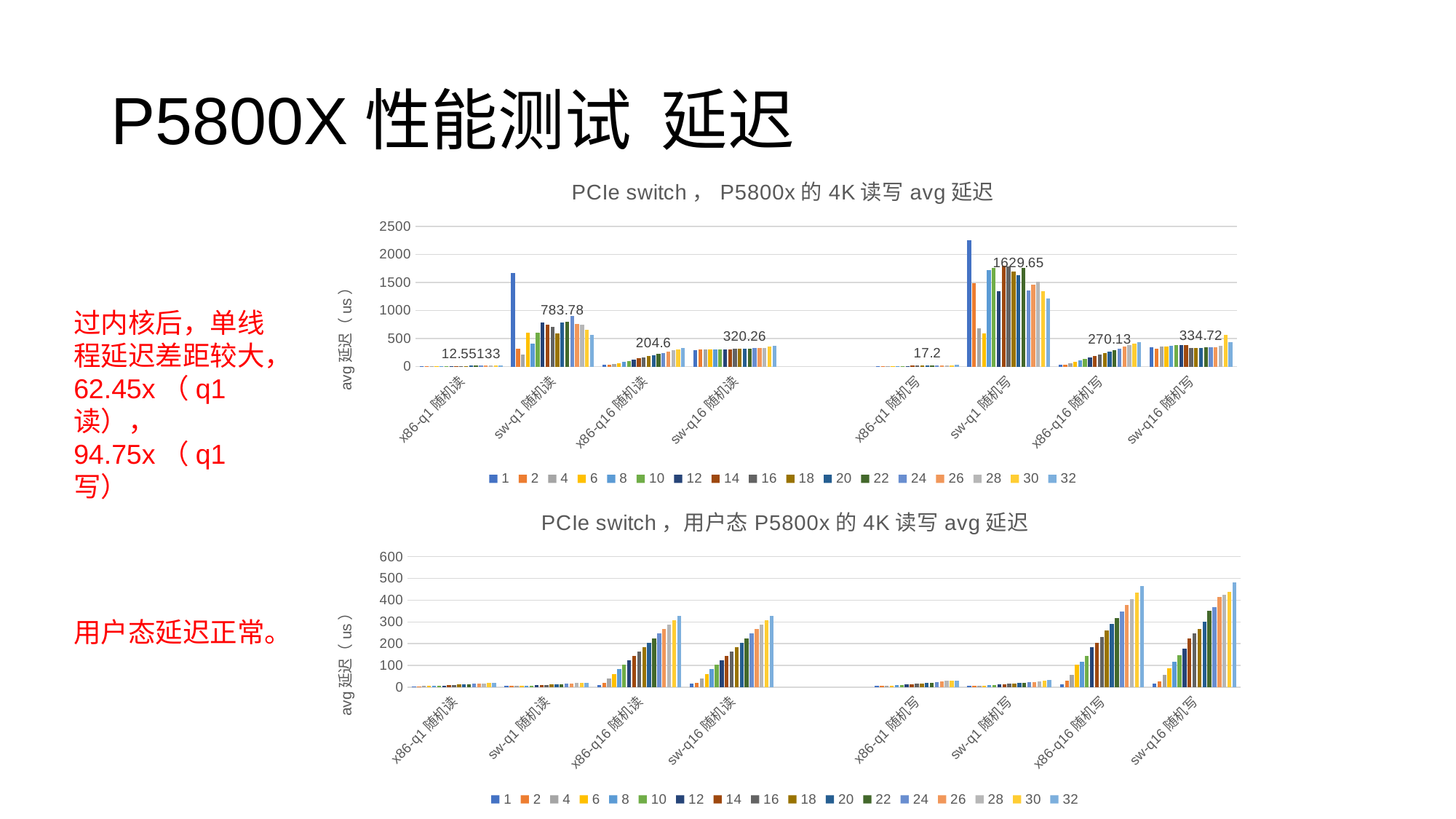

# P5800X性能测试  延迟

### Chart: PCIe switch，P5800x的4K读写avg延迟

| Category | 1 | 2 | 4 | 6 | 8 | 10 | 12 | 14 | 16 | 18 | 20 | 22 | 24 | 26 | 28 | 30 | 32 |
|---|---|---|---|---|---|---|---|---|---|---|---|---|---|---|---|---|---|
| x86-q1随机读 | 7.979430000000001 | 8.17018 | 8.11817 | 8.220040000000001 | 8.31652 | 8.66358 | 9.03987 | 9.48697 | 10.12 | 11.30879 | 12.55133 | 13.80909 | 15.0746 | 16.35191 | 17.60047 | 18.89578 | 20.178169999999998 |
| sw-q1随机读 | 1670.21 | 322.56 | 208.31 | 603.47 | 410.42 | 601.16 | 784.66 | 744.47 | 707.59 | 587.96 | 783.78 | 800.11 | 902.08 | 761.72 | 743.65 | 656.98 | 567.54 |
| x86-q16随机读 | 34.27868 | 34.04322 | 40.68 | 61.17 | 81.66 | 102.13 | 122.64 | 143.11 | 163.61 | 184.13 | 204.6 | 225.12 | 245.59 | 266.08 | 286.58 | 307.08 | 327.55 |
| sw-q16随机读 | 297.01 | 299.28 | 304.95 | 303.22 | 308.0 | 308.29 | 304.78 | 309.46 | 312.7 | 314.89 | 320.26 | 323.25 | 325.23 | 332.26 | 337.61 | 352.6 | 367.49 |
|  | None | None | None | None | None | None | None | None | None | None | None | None | None | None | None | None | None |
| x86-q1随机写 | 8.244950000000001 | 8.24748 | 8.511709999999999 | 8.72128 | 9.46 | 10.37 | 11.41 | 12.72 | 14.17 | 15.67 | 17.2 | 18.74 | 20.27 | 21.85 | 23.43 | 25.06 | 26.72 |
| sw-q1随机写 | 2257.74 | 1490.88 | 678.4 | 597.58 | 1724.8 | 1757.09 | 1341.53 | 1804.51 | 1788.43 | 1696.49 | 1629.65 | 1756.32 | 1358.98 | 1461.64 | 1510.5 | 1351.17 | 1219.21 |
| x86-q16随机写 | 33.82647 | 33.45445 | 53.78 | 80.82 | 107.85 | 134.89 | 161.97 | 188.92 | 216.05 | 243.08 | 270.13 | 297.28 | 324.22 | 351.32 | 378.34 | 405.32 | 432.41 |
| sw-q16随机写 | 342.1 | 317.44 | 363.29 | 362.25 | 368.39 | 380.31 | 377.88 | 378.0 | 325.05 | 327.96 | 334.72 | 341.72 | 345.5 | 348.16 | 375.49 | 563.48 | 429.97 |
过内核后，单线程延迟差距较大，
62.45x（q1读），
94.75x（q1写）

### Chart: PCIe switch，用户态P5800x的4K读写avg延迟

| Category | 1 | 2 | 4 | 6 | 8 | 10 | 12 | 14 | 16 | 18 | 20 | 22 | 24 | 26 | 28 | 30 | 32 |
|---|---|---|---|---|---|---|---|---|---|---|---|---|---|---|---|---|---|
| x86-q1随机读 | 4.55 | 4.57 | 4.87 | 5.04 | 5.52 | 6.48 | 7.72 | 8.98 | 10.25 | 11.52 | 12.8 | 14.07 | 15.35 | 16.62 | 17.9 | 19.18 | 20.46 |
| sw-q1随机读 | 5.6 | 5.65 | 5.7 | 5.9 | 6.63 | 7.94 | 8.84 | 10.18 | 10.97 | 12.35 | 13.46 | 14.69 | 15.82 | 17.14 | 18.28 | 19.58 | 20.82 |
| x86-q16随机读 | 10.25 | 20.49 | 40.99 | 61.49 | 81.98 | 102.47 | 122.96 | 143.45 | 163.94 | 184.42 | 204.9 | 225.38 | 245.85 | 266.33 | 286.8 | 307.27 | 327.74 |
| sw-q16随机读 | 15.39 | 20.42 | 40.9 | 61.38 | 81.9 | 102.4 | 122.94 | 143.47 | 163.91 | 184.42 | 204.93 | 225.45 | 245.99 | 266.52 | 287.03 | 307.69 | 328.06 |
|  | None | None | None | None | None | None | None | None | None | None | None | None | None | None | None | None | None |
| x86-q1随机写 | 4.89 | 4.96 | 5.57 | 6.83 | 8.25 | 10.15 | 11.62 | 14.03 | 15.19 | 16.8 | 20.17 | 20.79 | 22.63 | 25.25 | 28.14 | 29.01 | 29.87 |
| sw-q1随机写 | 6.01 | 6.07 | 6.42 | 7.33 | 8.66 | 10.11 | 11.79 | 13.42 | 15.17 | 16.86 | 18.89 | 20.61 | 22.94 | 24.33 | 26.02 | 28.4 | 31.53 |
| x86-q16随机写 | 14.01 | 28.5 | 57.64 | 105.05 | 116.24 | 145.2 | 183.38 | 202.51 | 231.55 | 260.63 | 289.77 | 318.79 | 347.53 | 377.1 | 406.18 | 435.36 | 464.29 |
| sw-q16随机写 | 16.27 | 28.04 | 57.46 | 86.46 | 115.83 | 145.64 | 178.35 | 223.27 | 246.16 | 266.35 | 301.81 | 350.64 | 366.88 | 415.17 | 424.68 | 439.7 | 481.79 |
用户态延迟正常。